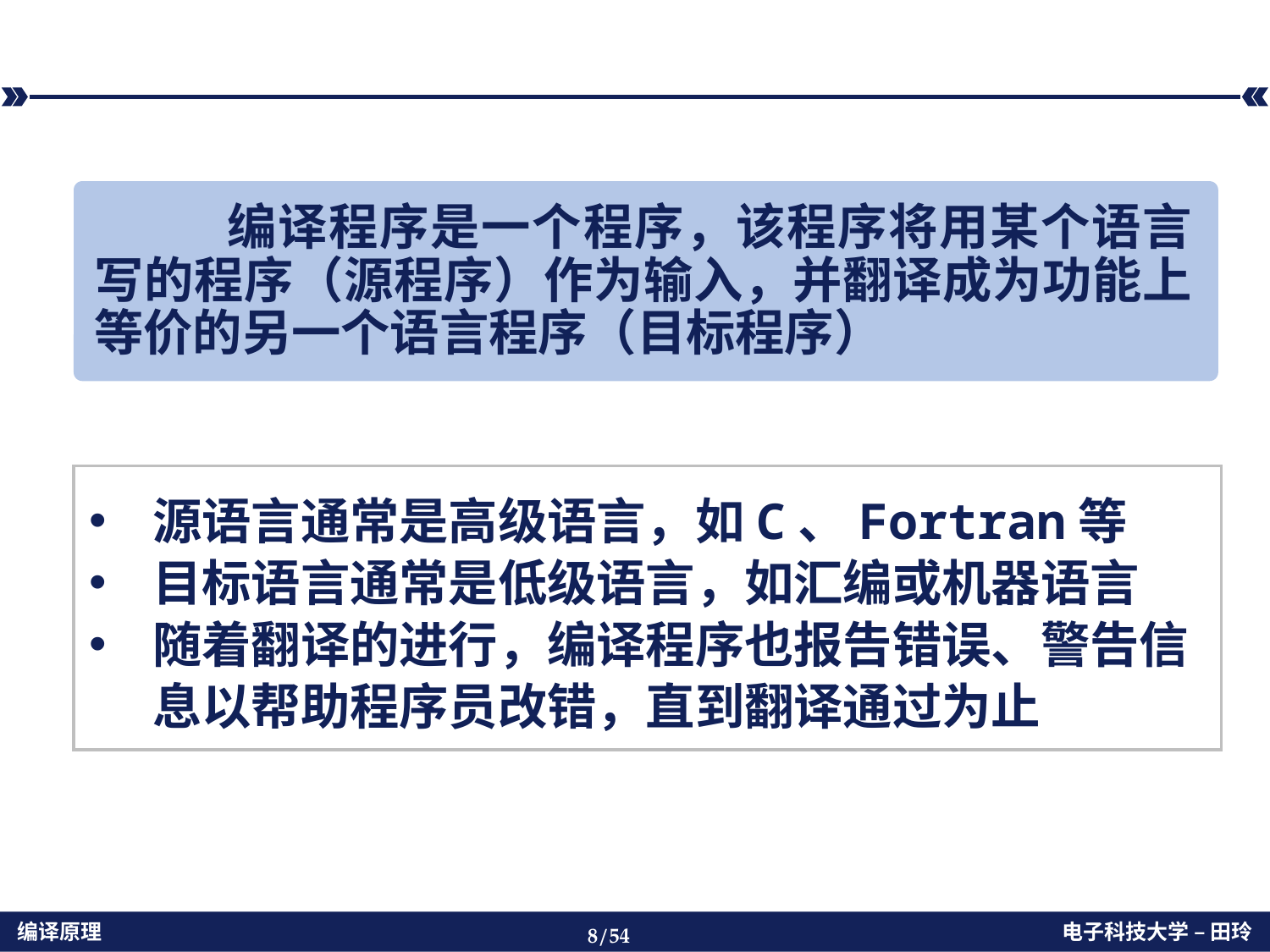

#

            编译程序是一个程序，该程序将用某个语言写的程序（源程序）作为输入，并翻译成为功能上等价的另一个语言程序（目标程序）

源语言通常是高级语言，如C、Fortran等
目标语言通常是低级语言，如汇编或机器语言
随着翻译的进行，编译程序也报告错误、警告信息以帮助程序员改错，直到翻译通过为止